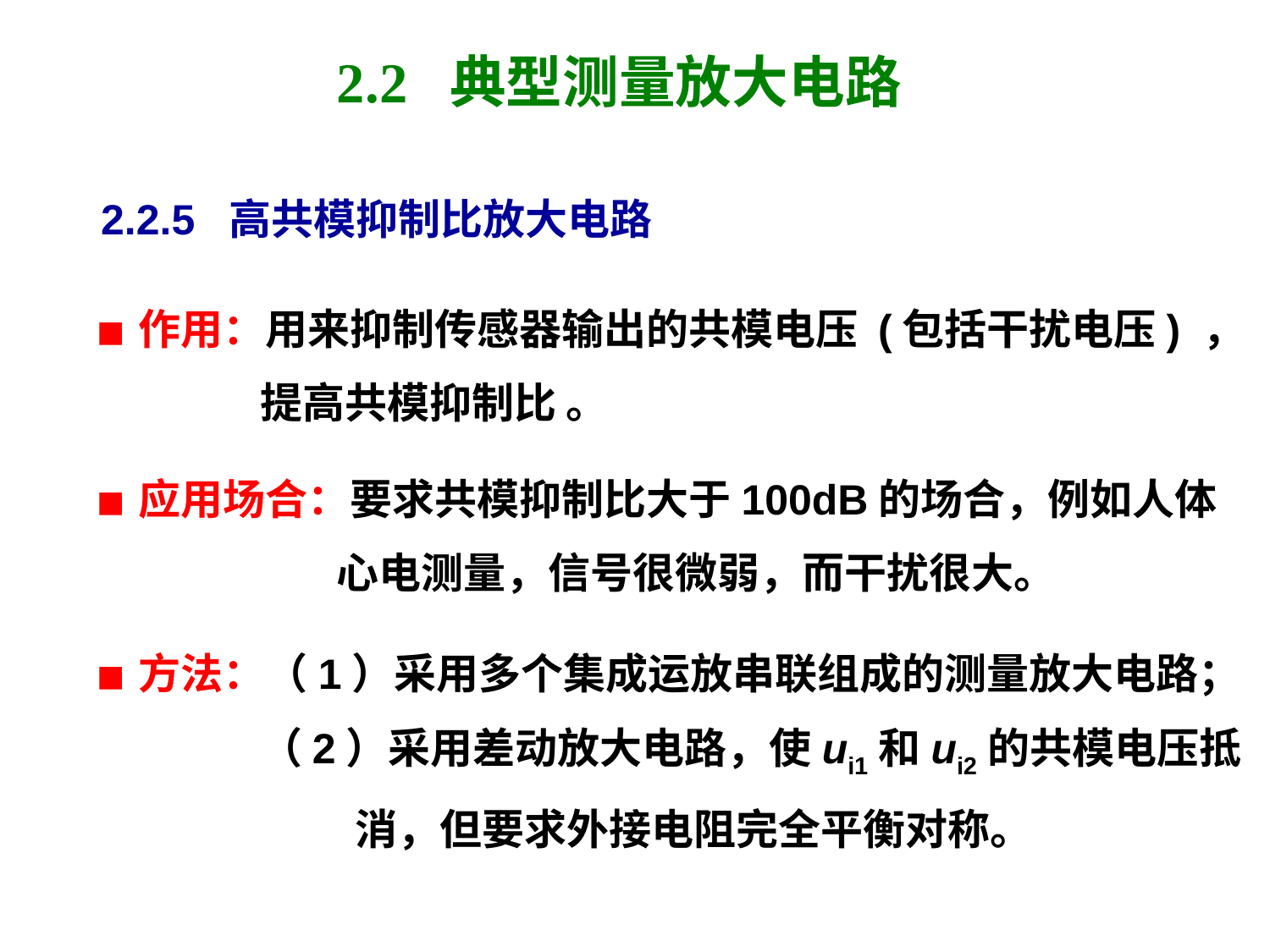

# 2.2  典型测量放大电路
2.2.5  高共模抑制比放大电路
■ 作用：用来抑制传感器输出的共模电压 (包括干扰电压) ，
                提高共模抑制比 。
■ 应用场合：要求共模抑制比大于100dB的场合，例如人体
                        心电测量，信号很微弱，而干扰很大。
■ 方法：（1）采用多个集成运放串联组成的测量放大电路；
                （2）采用差动放大电路，使ui1和ui2的共模电压抵
                          消，但要求外接电阻完全平衡对称。